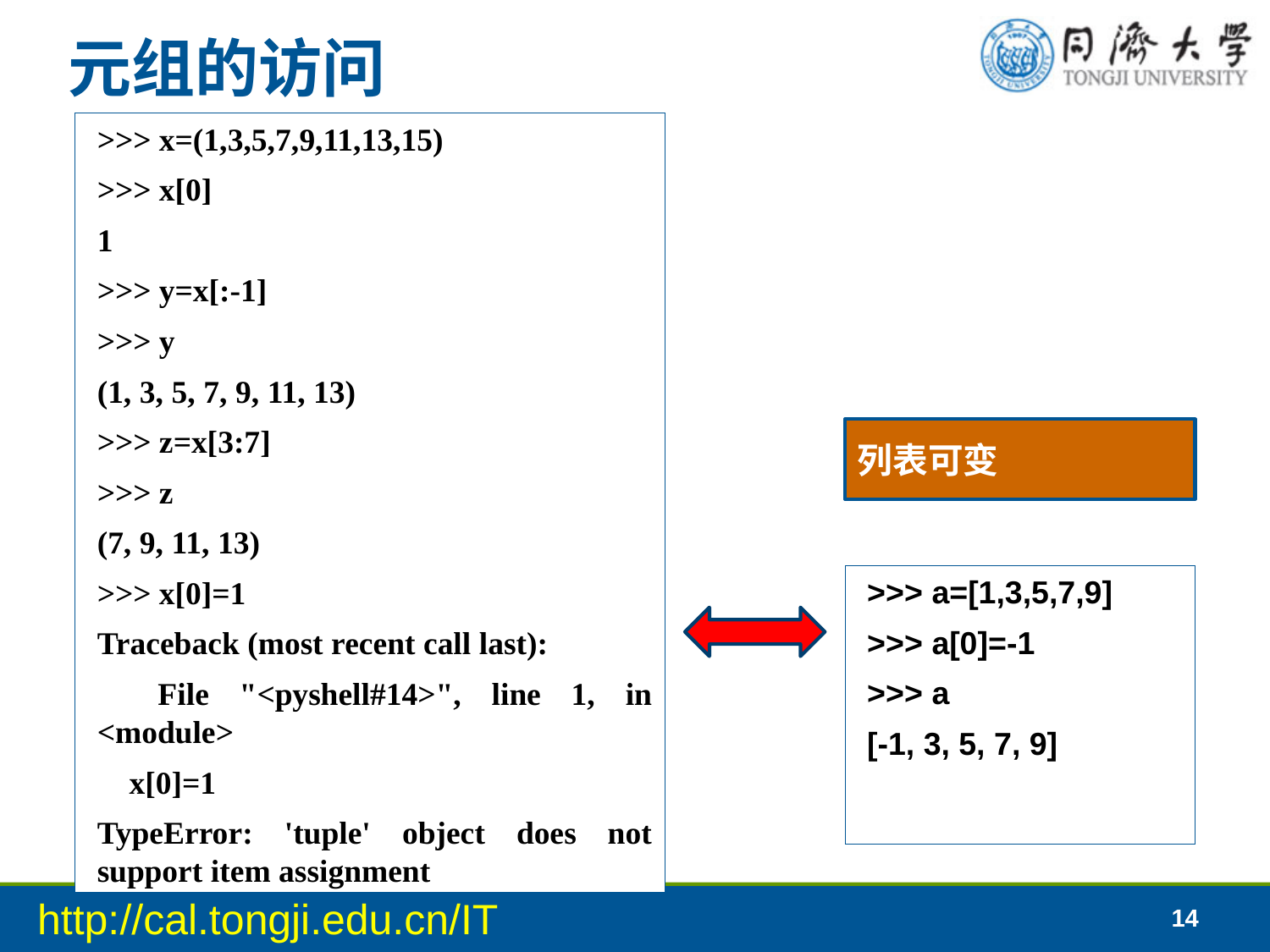

# 元组的访问
>>> x=(1,3,5,7,9,11,13,15)
>>> x[0]
1
>>> y=x[:-1]
>>> y
(1, 3, 5, 7, 9, 11, 13)
>>> z=x[3:7]
>>> z
(7, 9, 11, 13)
>>> x[0]=1
Traceback (most recent call last):
  File "<pyshell#14>", line 1, in <module>
    x[0]=1
TypeError: 'tuple' object does not support item assignment
列表可变
>>> a=[1,3,5,7,9]
>>> a[0]=-1
>>> a
[-1, 3, 5, 7, 9]